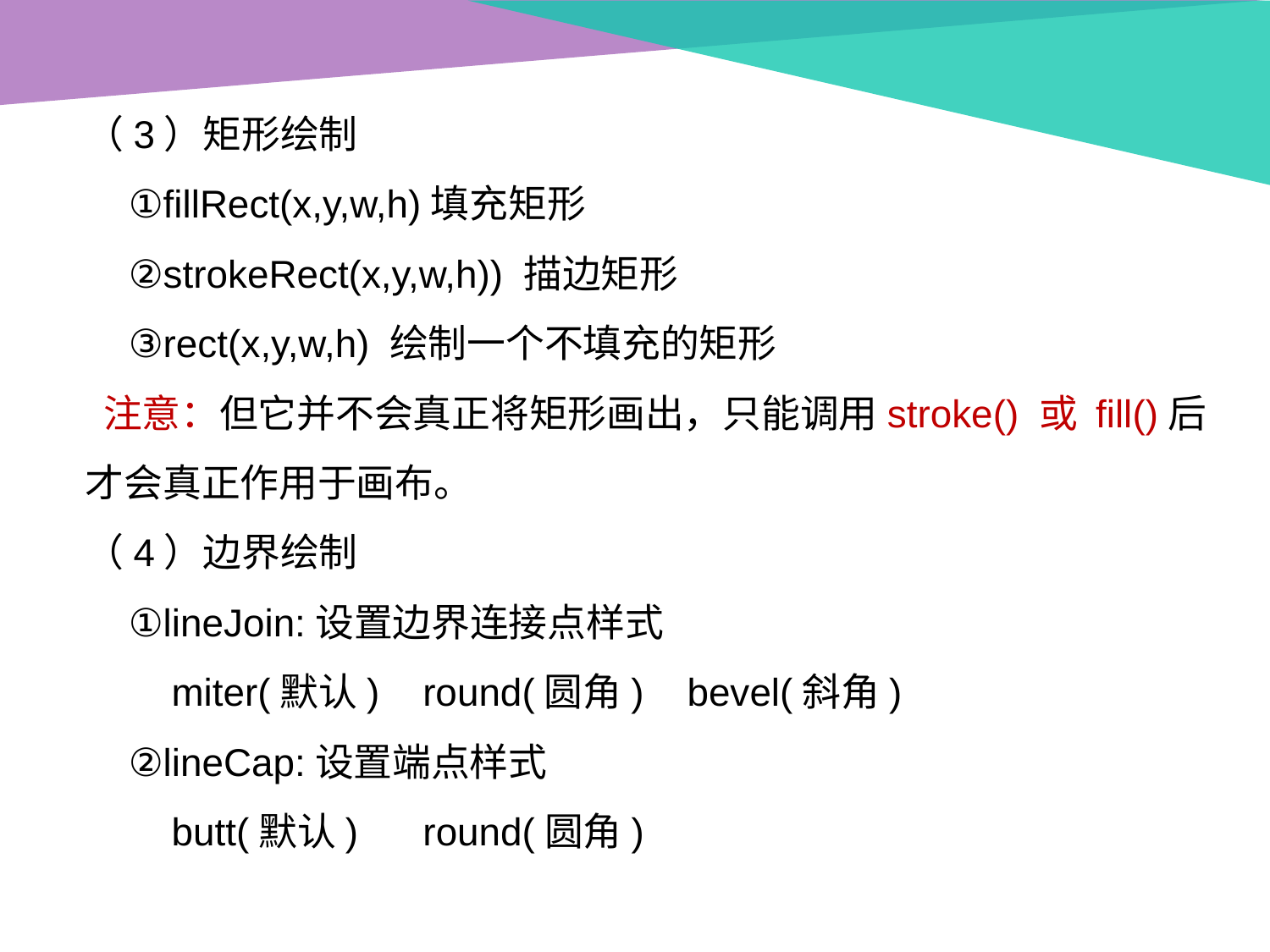

（3）矩形绘制
    ①fillRect(x,y,w,h)填充矩形
    ②strokeRect(x,y,w,h)) 描边矩形
    ③rect(x,y,w,h) 绘制一个不填充的矩形
 注意：但它并不会真正将矩形画出，只能调用stroke() 或 fill()后才会真正作用于画布。
（4）边界绘制
    ①lineJoin:设置边界连接点样式
        miter(默认)    round(圆角)    bevel(斜角)
    ②lineCap:设置端点样式
        butt(默认)      round(圆角)